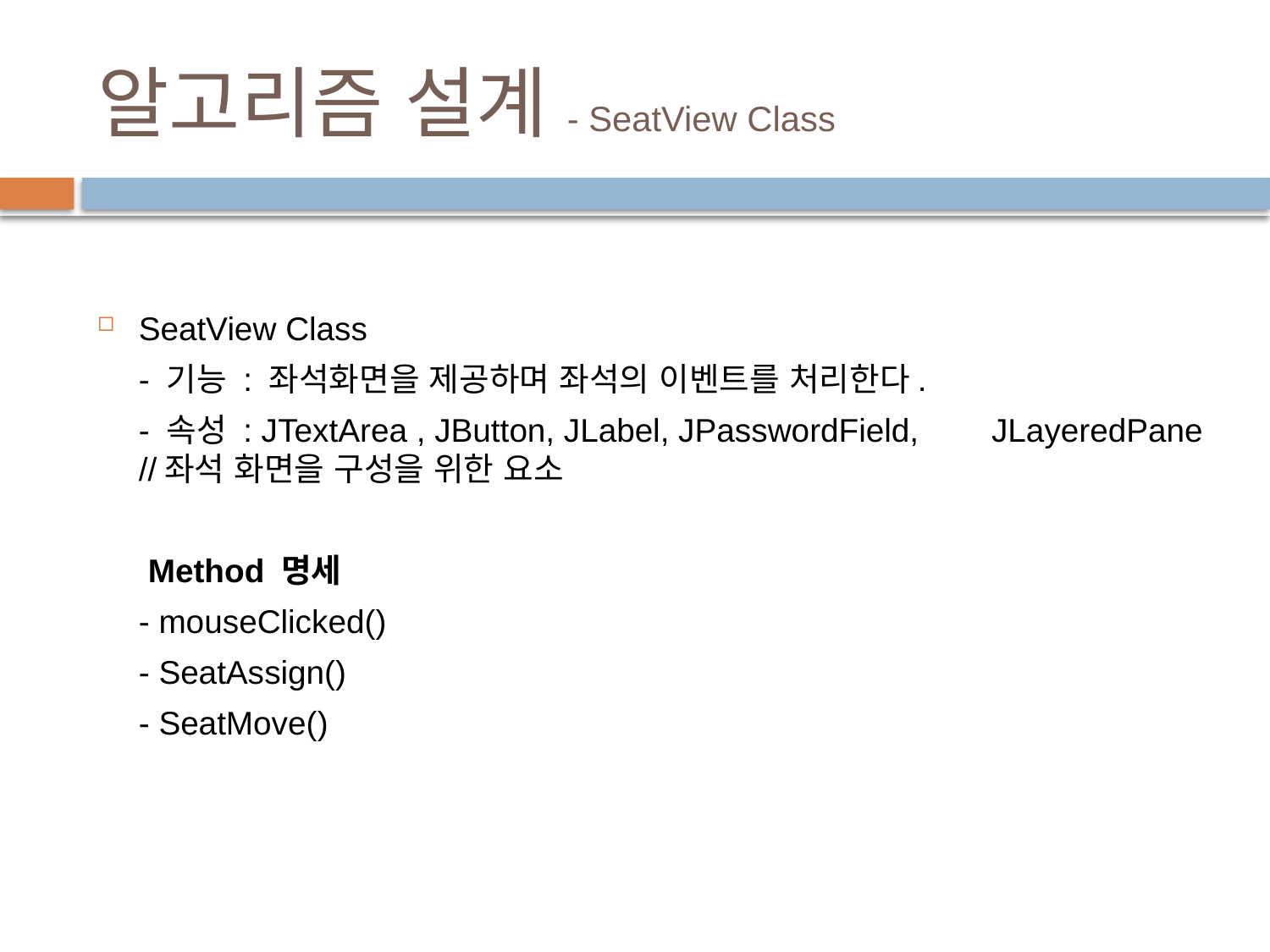

# 알고리즘 설계- SeatView Class
SeatView Class
	- 기능 : 좌석화면을 제공하며 좌석의 이벤트를 처리한다.
	- 속성 : JTextArea , JButton, JLabel, JPasswordField,        JLayeredPane //좌석 화면을 구성을 위한 요소

	 Method 명세
	- mouseClicked()
	- SeatAssign()
	- SeatMove()